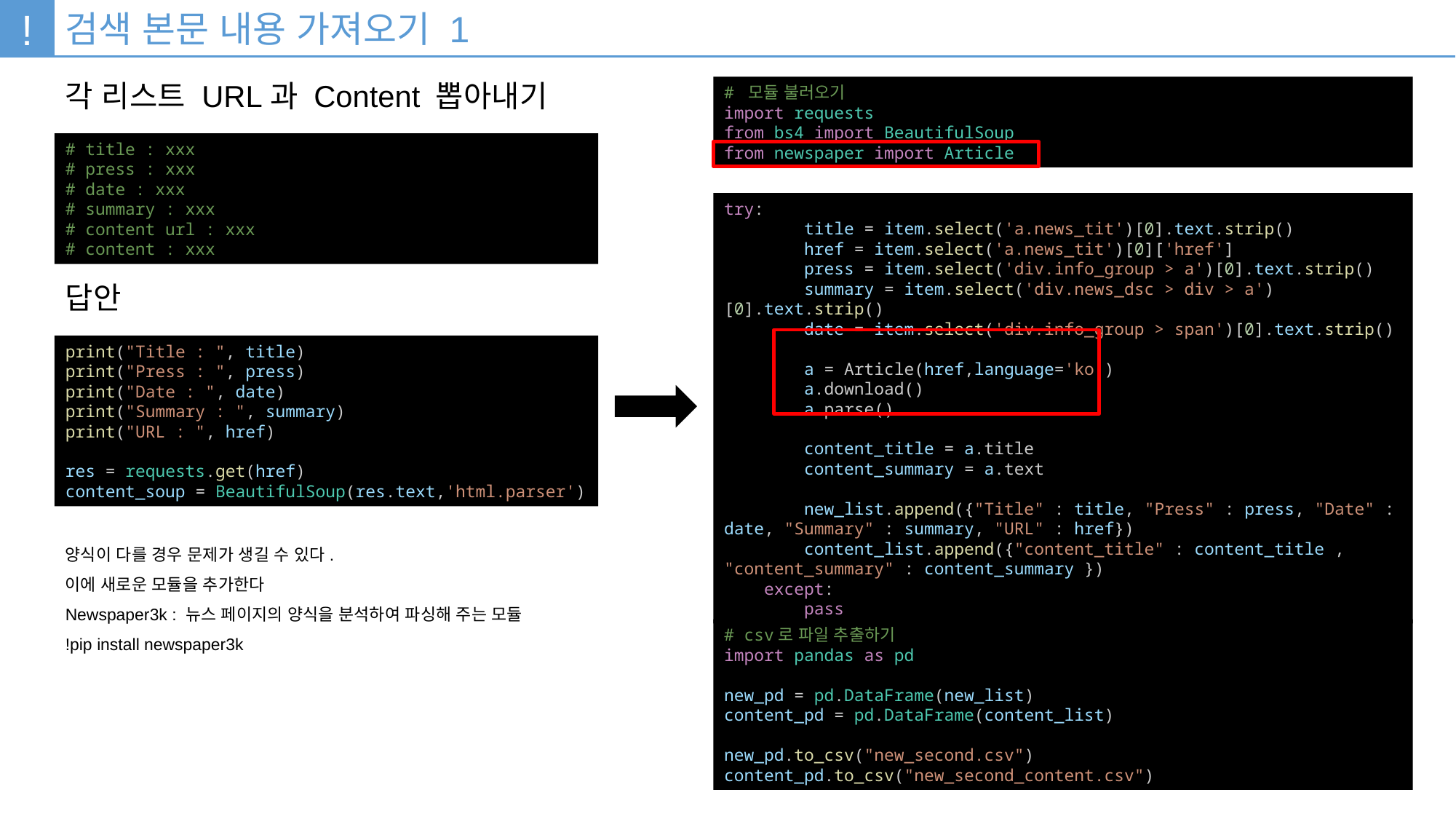

!
검색 본문 내용 가져오기 1
각 리스트 URL과 Content 뽑아내기
# 모듈 불러오기
import requests
from bs4 import BeautifulSoup
from newspaper import Article
# title : xxx
# press : xxx
# date : xxx
# summary : xxx
# content url : xxx
# content : xxx

try:
        title = item.select('a.news_tit')[0].text.strip()
        href = item.select('a.news_tit')[0]['href']
        press = item.select('div.info_group > a')[0].text.strip()
        summary = item.select('div.news_dsc > div > a')[0].text.strip()
        date = item.select('div.info_group > span')[0].text.strip()

        a = Article(href,language='ko')
        a.download()
        a.parse()

        content_title = a.title
        content_summary = a.text

        new_list.append({"Title" : title, "Press" : press, "Date" : date, "Summary" : summary, "URL" : href})
        content_list.append({"content_title" : content_title , "content_summary" : content_summary })
    except:
        pass
답안

print("Title : ", title)
print("Press : ", press)
print("Date : ", date)
print("Summary : ", summary)
print("URL : ", href)

res = requests.get(href)
content_soup = BeautifulSoup(res.text,'html.parser')

양식이 다를 경우 문제가 생길 수 있다.
이에 새로운 모듈을 추가한다
Newspaper3k : 뉴스 페이지의 양식을 분석하여 파싱해 주는 모듈
!pip install newspaper3k
# csv로 파일 추출하기
import pandas as pd
new_pd = pd.DataFrame(new_list)
content_pd = pd.DataFrame(content_list)
new_pd.to_csv("new_second.csv")
content_pd.to_csv("new_second_content.csv")